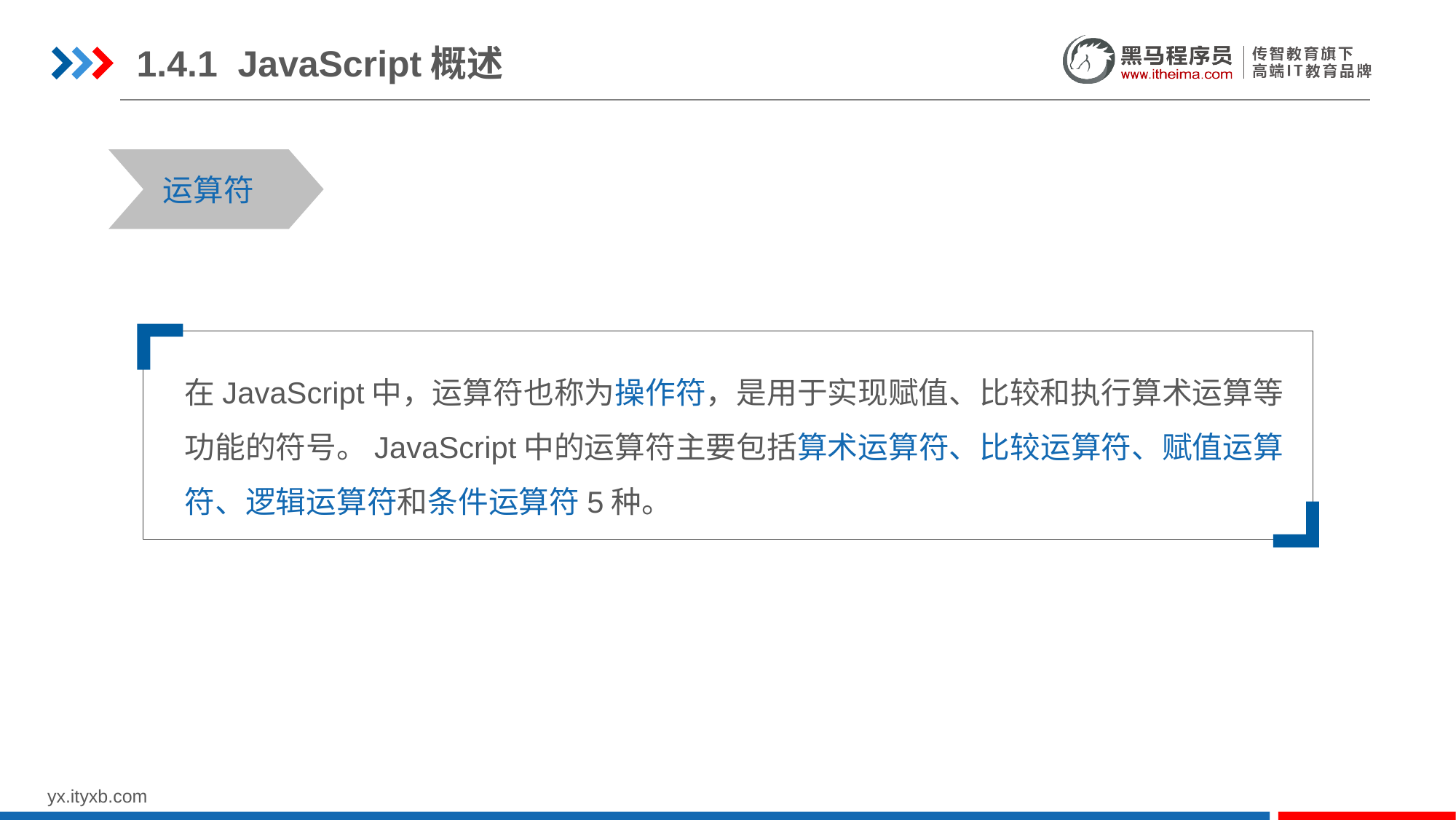

1.4.1  JavaScript概述

运算符

在JavaScript中，运算符也称为操作符，是用于实现赋值、比较和执行算术运算等功能的符号。JavaScript中的运算符主要包括算术运算符、比较运算符、赋值运算符、逻辑运算符和条件运算符5种。